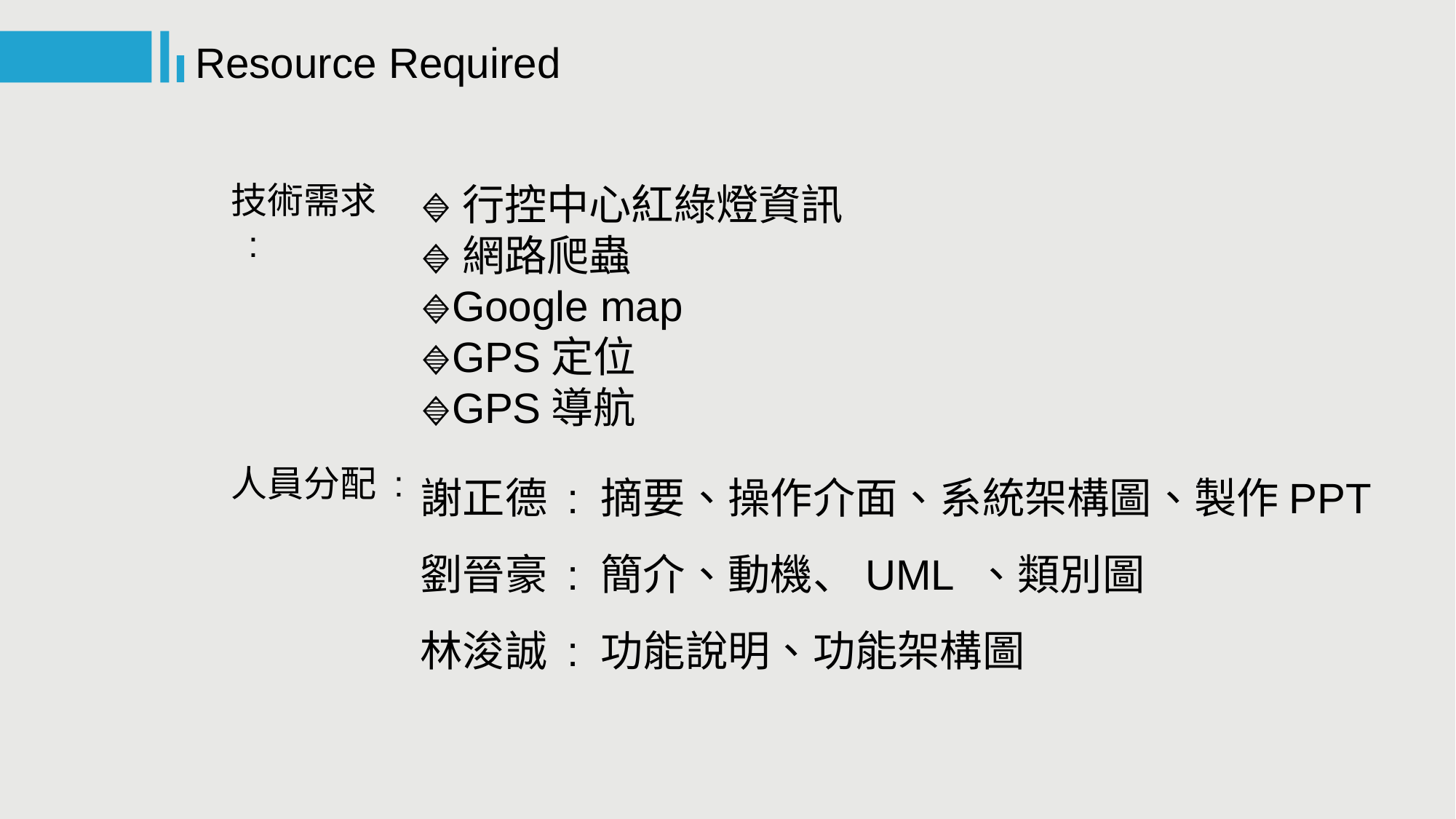

Resource Required

技術需求 :
🔹行控中心紅綠燈資訊
🔹網路爬蟲
🔹Google map
🔹GPS定位
🔹GPS導航
謝正德 : 摘要、操作介面、系統架構圖、製作PPT
劉晉豪 : 簡介、動機、UML 、類別圖
林浚誠 : 功能說明、功能架構圖
人員分配 :